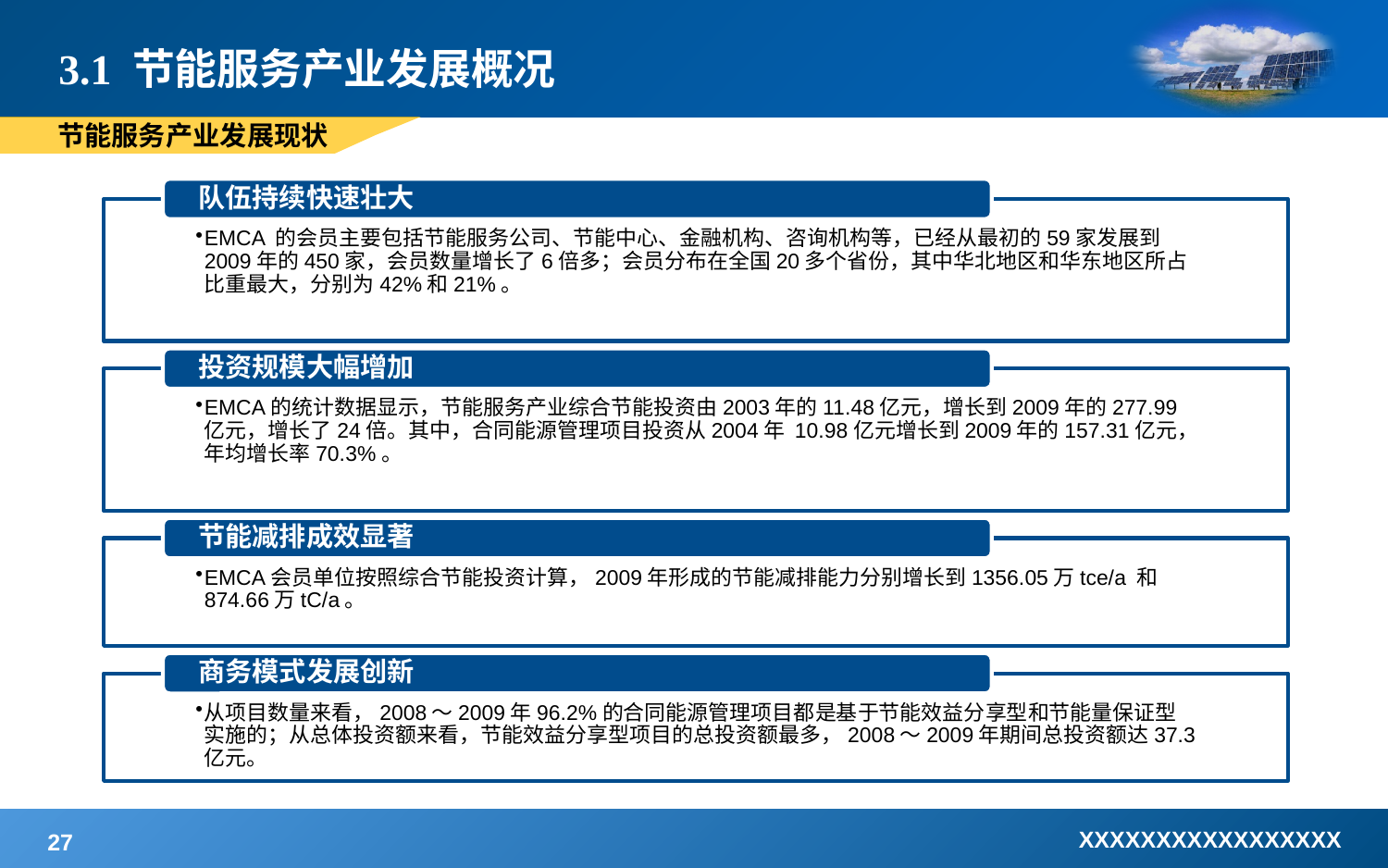

# 3.1 节能服务产业发展概况
      节能服务产业发展现状
EMCA 的会员主要包括节能服务公司、节能中心、金融机构、咨询机构等，已经从最初的59家发展到2009年的450家，会员数量增长了6倍多；会员分布在全国20多个省份，其中华北地区和华东地区所占比重最大，分别为42%和21%。
队伍持续快速壮大
EMCA的统计数据显示，节能服务产业综合节能投资由2003年的11.48亿元，增长到2009年的277.99亿元，增长了24倍。其中，合同能源管理项目投资从2004年 10.98亿元增长到2009年的157.31亿元，年均增长率70.3%。
投资规模大幅增加
EMCA会员单位按照综合节能投资计算，2009年形成的节能减排能力分别增长到1356.05万tce/a 和874.66万tC/a。
节能减排成效显著
从项目数量来看，2008～2009年96.2%的合同能源管理项目都是基于节能效益分享型和节能量保证型实施的；从总体投资额来看，节能效益分享型项目的总投资额最多，2008～2009年期间总投资额达37.3亿元。
商务模式发展创新